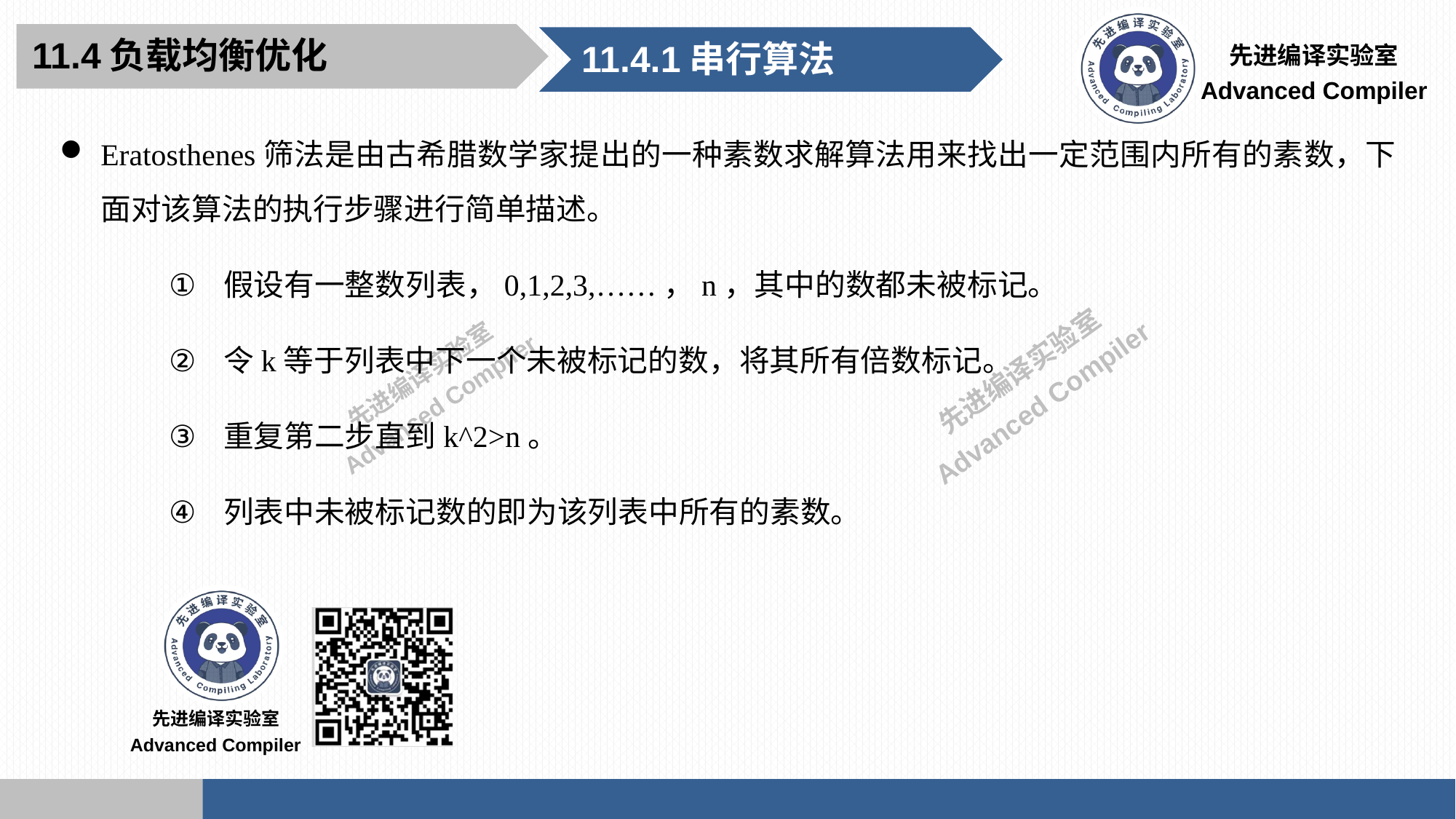

11.4负载均衡优化

11.4.1串行算法
Eratosthenes筛法是由古希腊数学家提出的一种素数求解算法用来找出一定范围内所有的素数，下面对该算法的执行步骤进行简单描述。
假设有一整数列表，0,1,2,3,……，n，其中的数都未被标记。
令k等于列表中下一个未被标记的数，将其所有倍数标记。
重复第二步直到k^2>n。
列表中未被标记数的即为该列表中所有的素数。